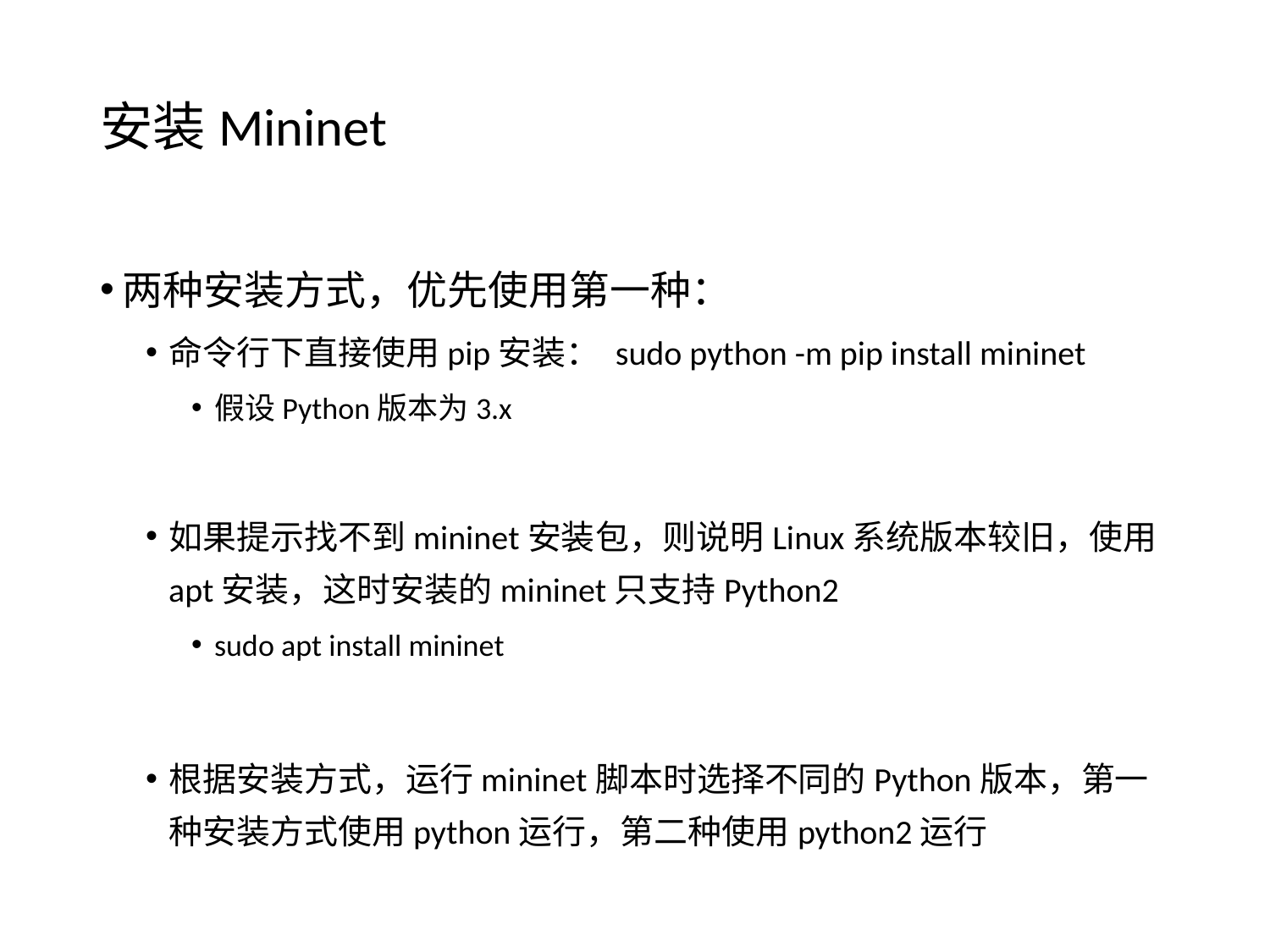

# 安装Mininet
两种安装方式，优先使用第一种：
命令行下直接使用pip安装： sudo python -m pip install mininet
假设Python版本为3.x

如果提示找不到mininet安装包，则说明Linux系统版本较旧，使用apt安装，这时安装的mininet只支持Python2
sudo apt install mininet

根据安装方式，运行mininet脚本时选择不同的Python版本，第一种安装方式使用python运行，第二种使用python2运行
4